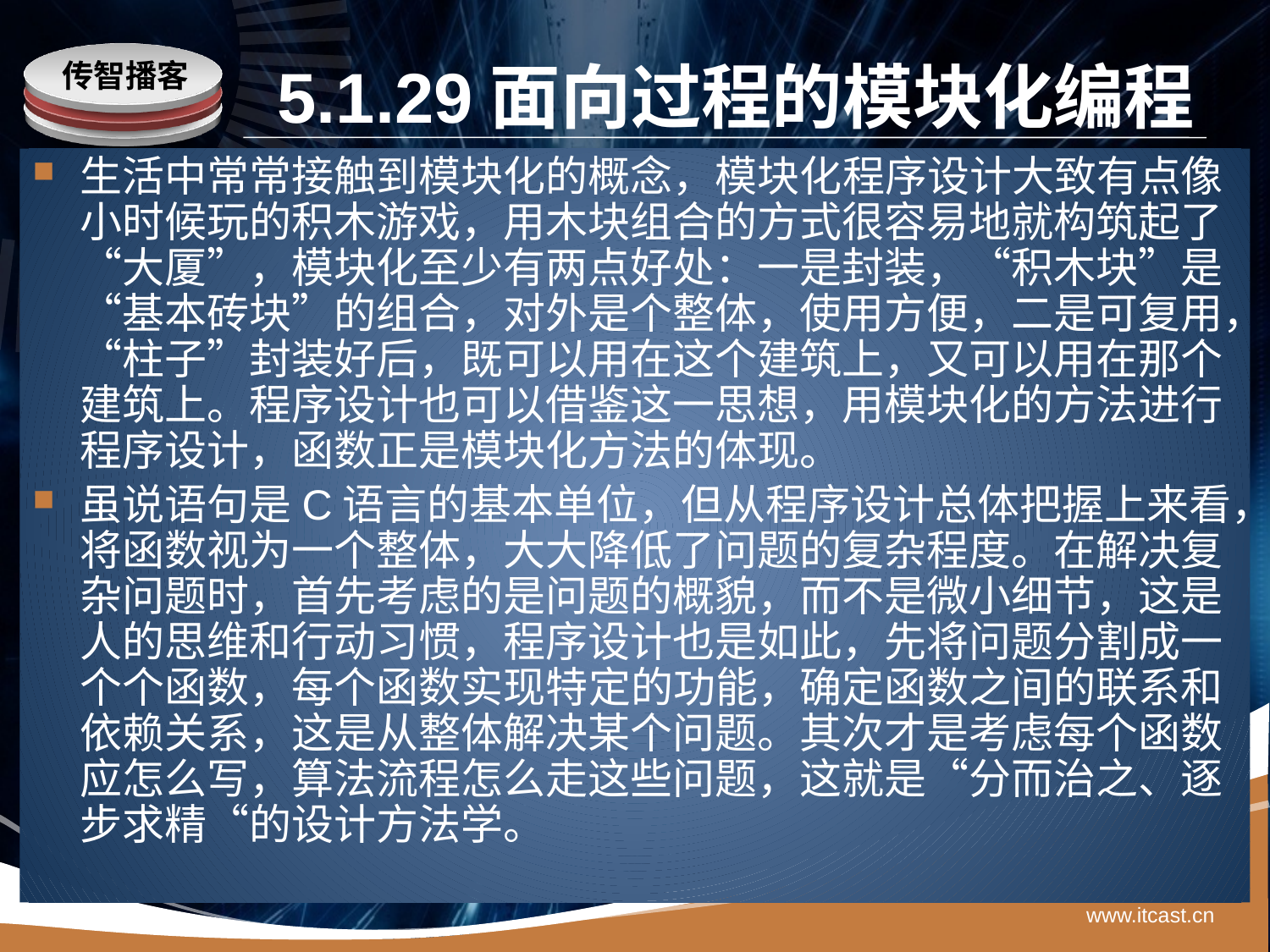

# 5.1.29面向过程的模块化编程
生活中常常接触到模块化的概念，模块化程序设计大致有点像小时候玩的积木游戏，用木块组合的方式很容易地就构筑起了“大厦”，模块化至少有两点好处：一是封装，“积木块”是“基本砖块”的组合，对外是个整体，使用方便，二是可复用，“柱子”封装好后，既可以用在这个建筑上，又可以用在那个建筑上。程序设计也可以借鉴这一思想，用模块化的方法进行程序设计，函数正是模块化方法的体现。
虽说语句是C语言的基本单位，但从程序设计总体把握上来看，将函数视为一个整体，大大降低了问题的复杂程度。在解决复杂问题时，首先考虑的是问题的概貌，而不是微小细节，这是人的思维和行动习惯，程序设计也是如此，先将问题分割成一个个函数，每个函数实现特定的功能，确定函数之间的联系和依赖关系，这是从整体解决某个问题。其次才是考虑每个函数应怎么写，算法流程怎么走这些问题，这就是“分而治之、逐步求精“的设计方法学。
www.itcast.cn